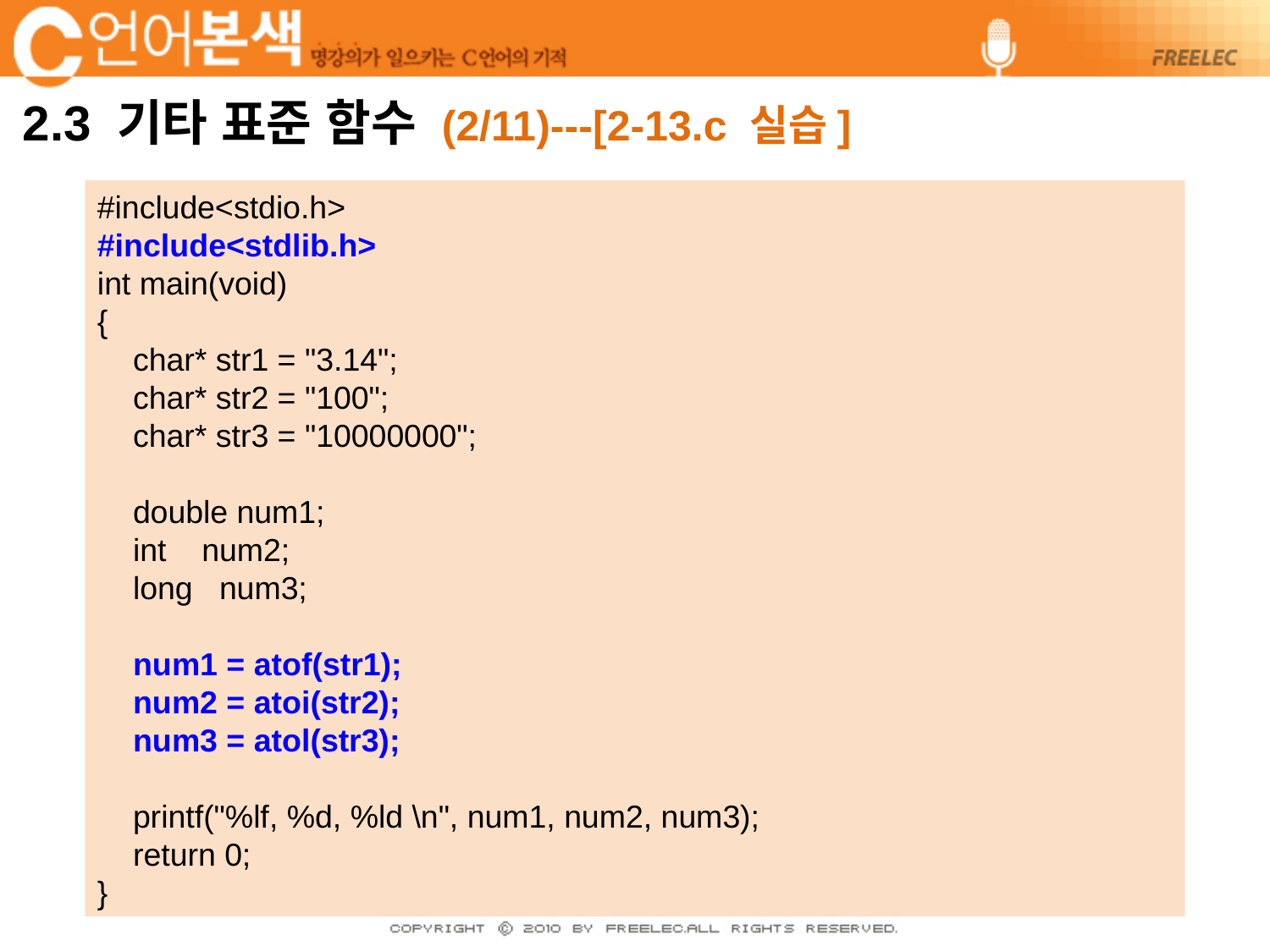

# 2.3 기타 표준 함수 (2/11)---[2-13.c 실습]
#include<stdio.h>
#include<stdlib.h>
int main(void)
{
    char* str1 = "3.14";
    char* str2 = "100";
    char* str3 = "10000000";

    double num1;
    int    num2;
    long   num3;

    num1 = atof(str1);
    num2 = atoi(str2);
    num3 = atol(str3);

    printf("%lf, %d, %ld \n", num1, num2, num3);
    return 0;
}